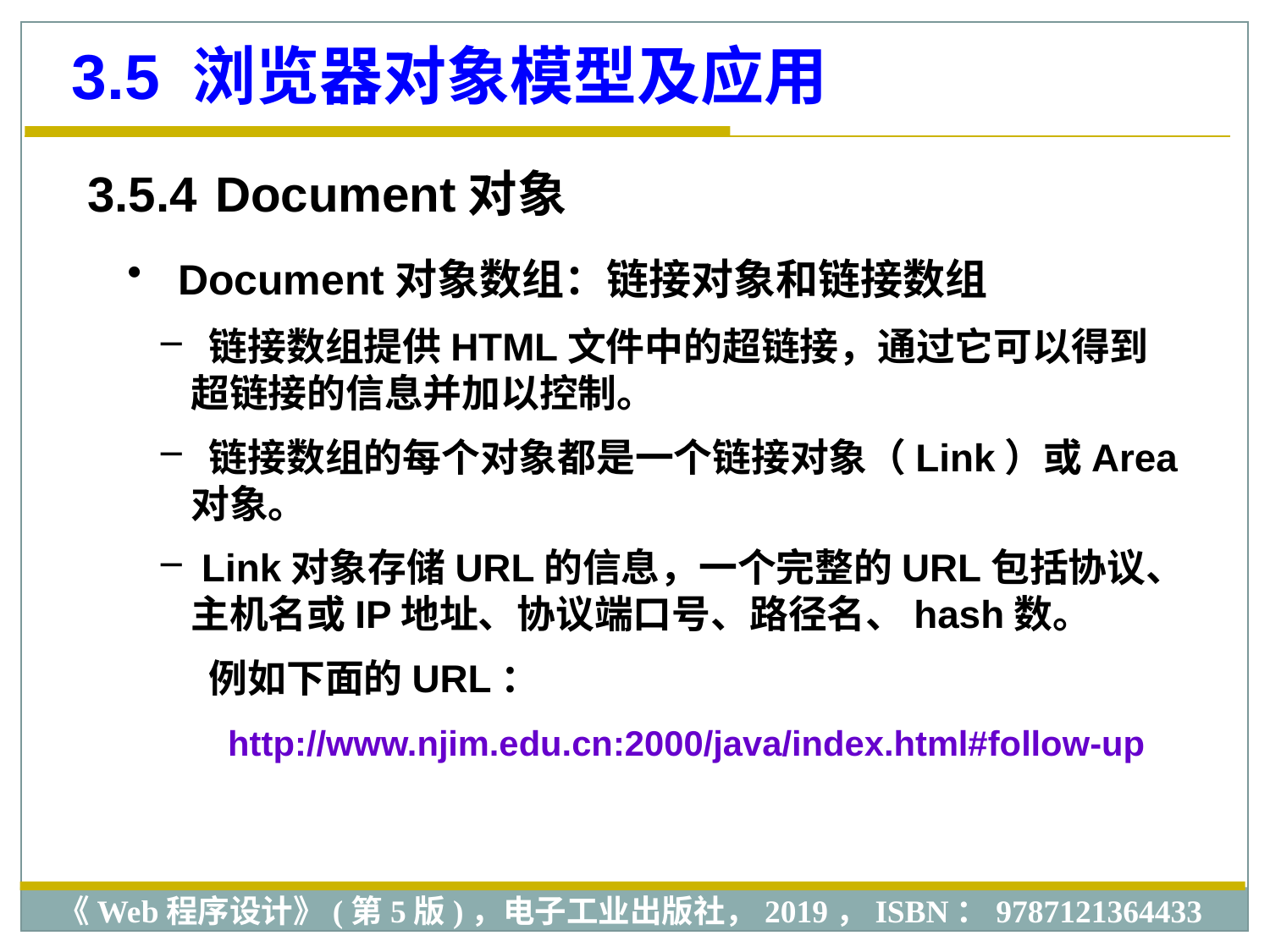

3.5 浏览器对象模型及应用
3.5.4  Document对象
  Document对象数组：链接对象和链接数组
 链接数组提供HTML文件中的超链接，通过它可以得到超链接的信息并加以控制。
 链接数组的每个对象都是一个链接对象（Link）或Area对象。
 Link对象存储URL的信息，一个完整的URL包括协议、主机名或IP地址、协议端口号、路径名、hash数。
 例如下面的URL：
 http://www.njim.edu.cn:2000/java/index.html#follow-up